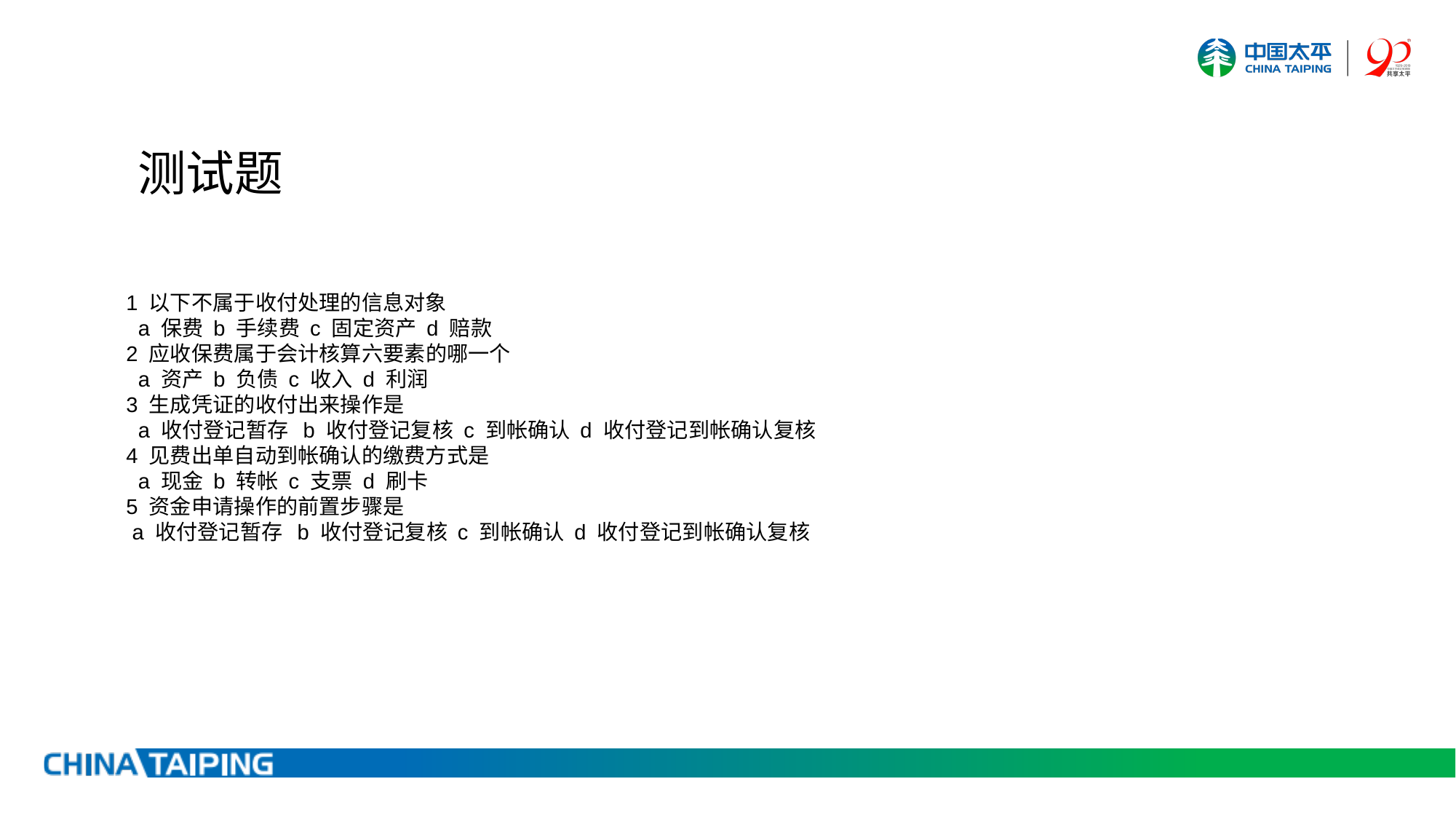

测试题
1 以下不属于收付处理的信息对象
  a 保费 b 手续费 c 固定资产 d 赔款
2 应收保费属于会计核算六要素的哪一个
  a 资产 b 负债 c 收入 d 利润
3 生成凭证的收付出来操作是
  a 收付登记暂存  b 收付登记复核 c 到帐确认 d 收付登记到帐确认复核
4 见费出单自动到帐确认的缴费方式是
  a 现金 b 转帐 c 支票 d 刷卡
5 资金申请操作的前置步骤是
 a 收付登记暂存  b 收付登记复核 c 到帐确认 d 收付登记到帐确认复核

45